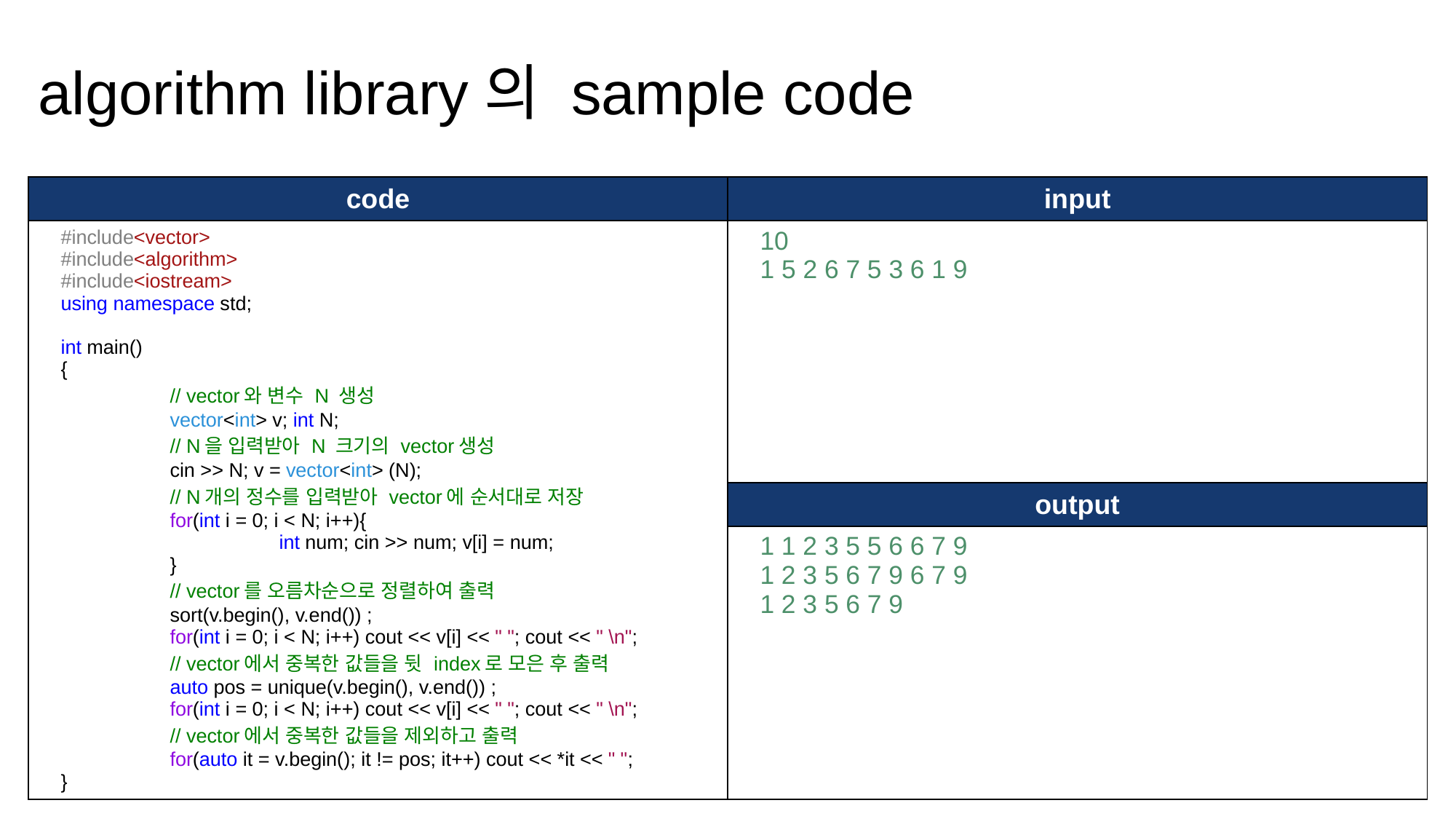

algorithm library의 sample code
| code | input |
| --- | --- |
| #include<vector> #include<algorithm> #include<iostream> using namespace std; int main() { // vector와 변수 N 생성 vector<int> v; int N; // N을 입력받아 N 크기의 vector생성 cin >> N; v = vector<int> (N); // N개의 정수를 입력받아 vector에 순서대로 저장 for(int i = 0; i < N; i++){ int num; cin >> num; v[i] = num; } // vector를 오름차순으로 정렬하여 출력 sort(v.begin(), v.end()) ; for(int i = 0; i < N; i++) cout << v[i] << " "; cout << " \n"; // vector에서 중복한 값들을 뒷 index로 모은 후 출력 auto pos = unique(v.begin(), v.end()) ; for(int i = 0; i < N; i++) cout << v[i] << " "; cout << " \n"; // vector에서 중복한 값들을 제외하고 출력 for(auto it = v.begin(); it != pos; it++) cout << \*it << " "; } | 10 1 5 2 6 7 5 3 6 1 9 |
|  | output |
|  | 1 1 2 3 5 5 6 6 7 9 1 2 3 5 6 7 9 6 7 9 1 2 3 5 6 7 9 |